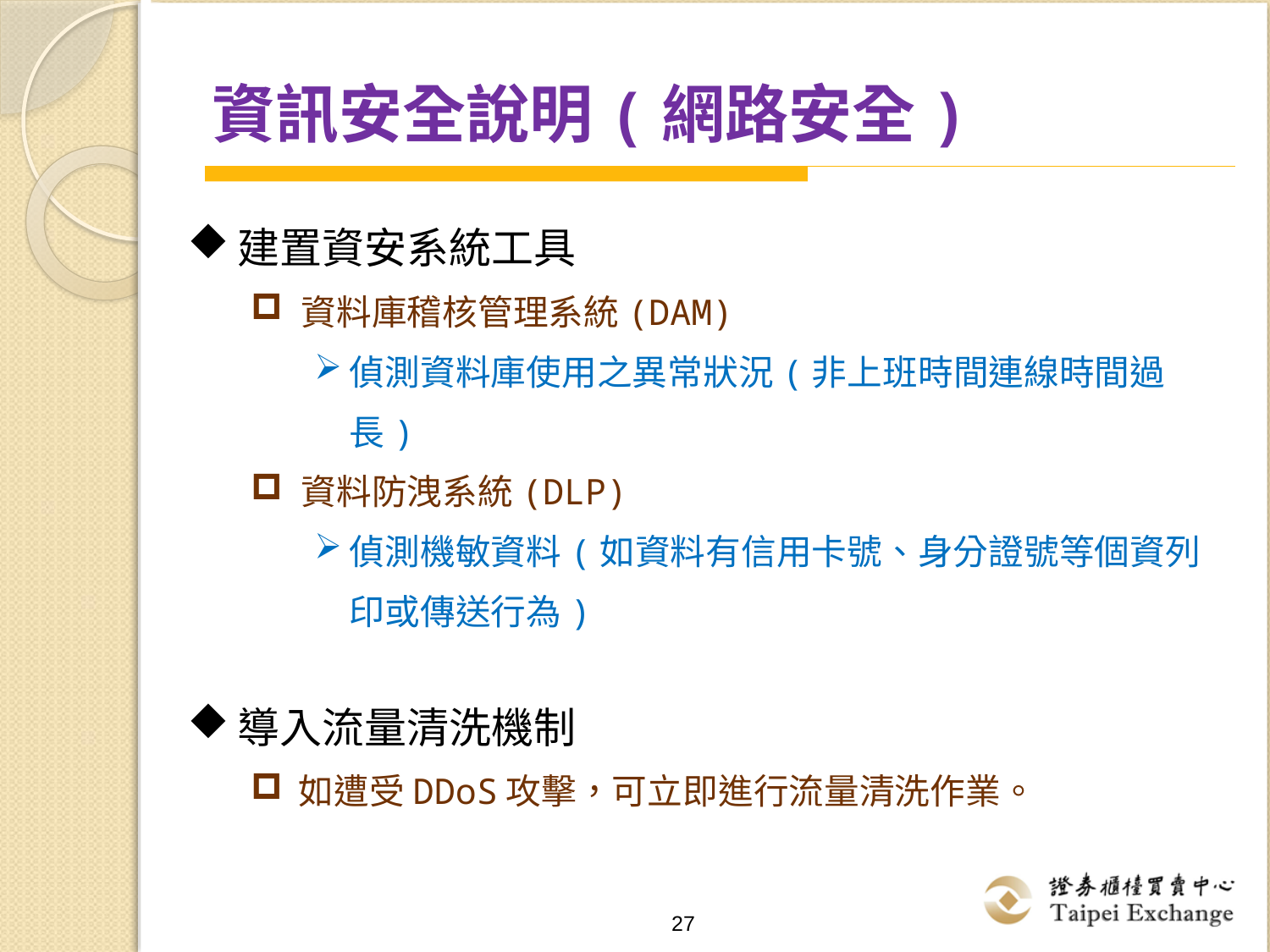

# 資訊安全說明(網路安全)
建置資安系統工具
資料庫稽核管理系統(DAM)
偵測資料庫使用之異常狀況(非上班時間連線時間過長)
資料防洩系統(DLP)
偵測機敏資料(如資料有信用卡號、身分證號等個資列印或傳送行為)

導入流量清洗機制
如遭受DDoS攻擊，可立即進行流量清洗作業。
27